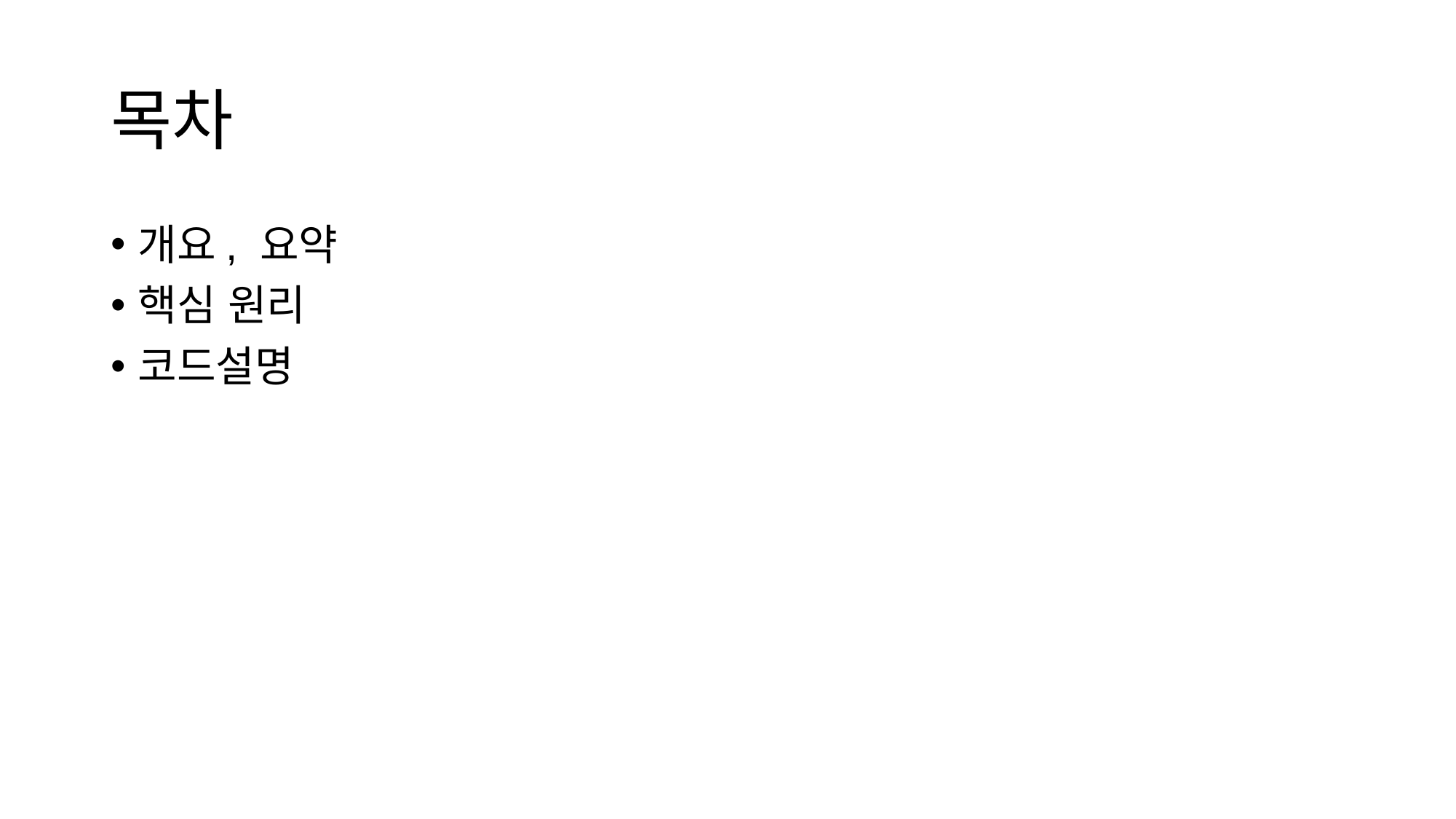

# 목차
개요, 요약
핵심 원리
코드설명